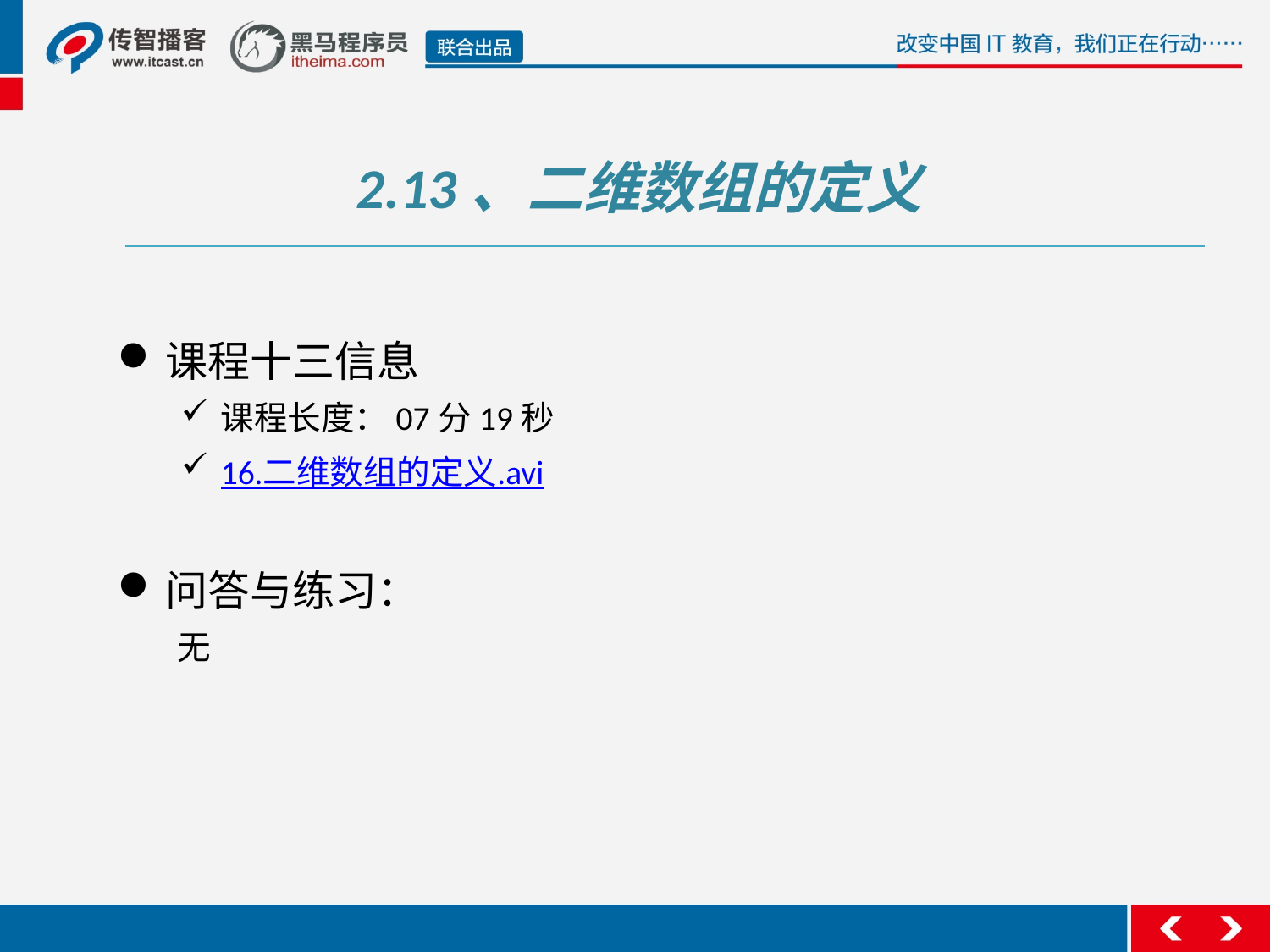

2.13、二维数组的定义

课程十三信息
课程长度：07分19秒
16.二维数组的定义.avi

问答与练习：
       无